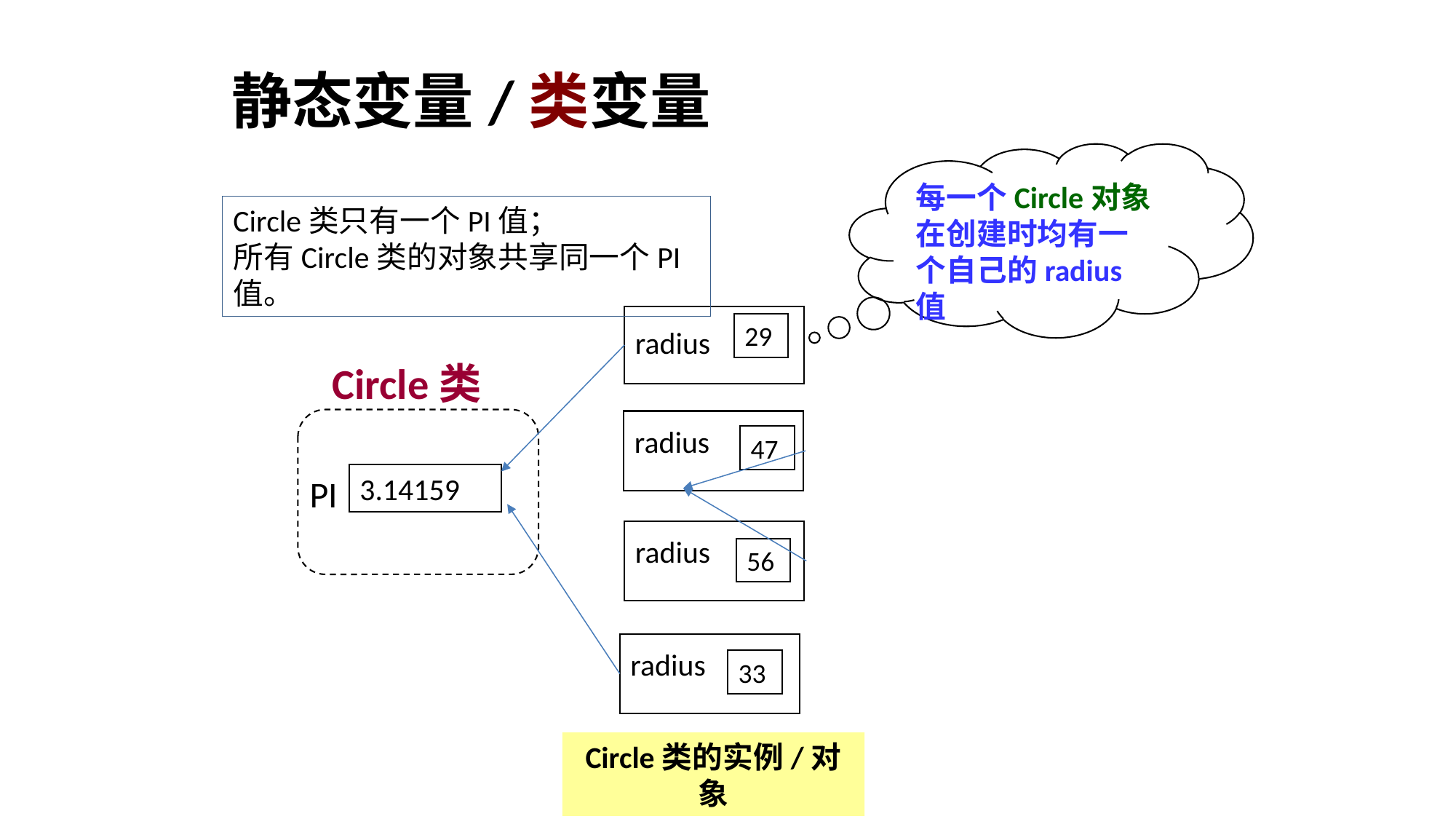

# 静态变量/类变量
每一个Circle对象在创建时均有一个自己的radius值
Circle类只有一个PI值；
所有Circle类的对象共享同一个PI值。
radius
29
Circle类

radius
47
3.14159
PI
radius
56
radius
33
Circle类的实例/对象